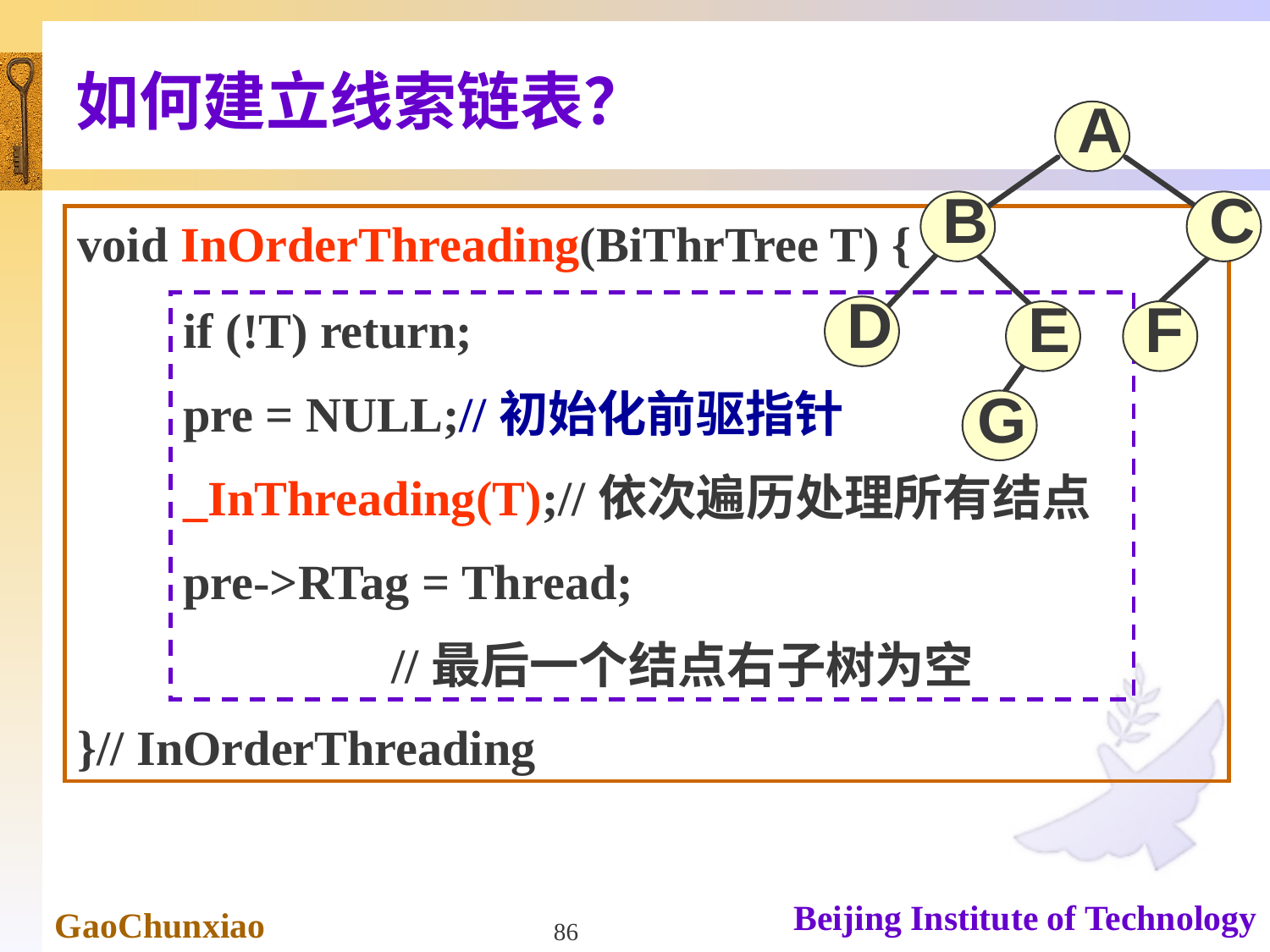

如何建立线索链表？
 A

 B

 C

 D

 E

 F

G

void InOrderThreading(BiThrTree T) {

}// InOrderThreading
if (!T) return;
pre = NULL;//初始化前驱指针
_InThreading(T);//依次遍历处理所有结点
pre->RTag = Thread;
                 //最后一个结点右子树为空
86